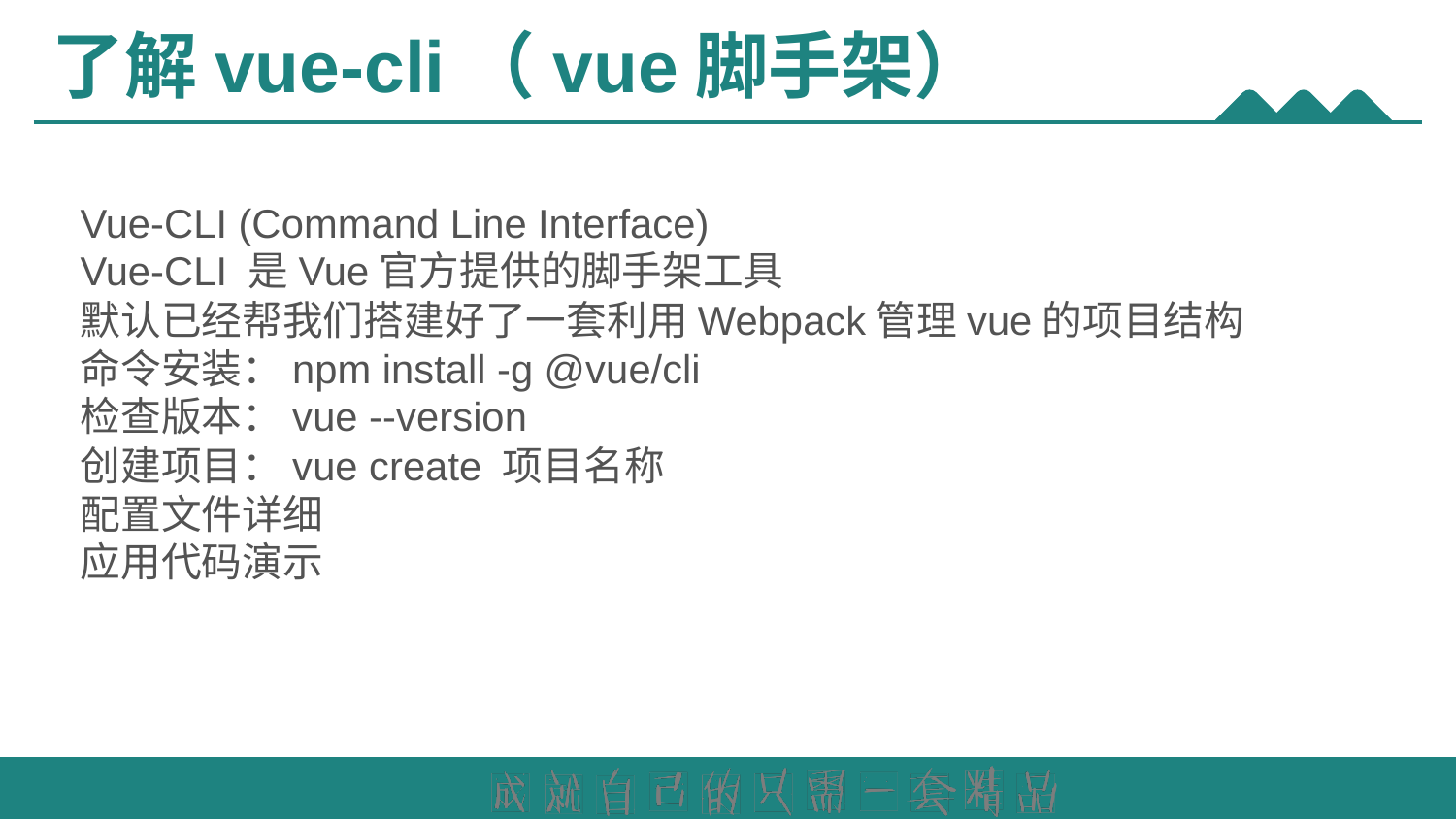

# 了解vue-cli（vue脚手架）
Vue-CLI (Command Line Interface)
Vue-CLI 是Vue官方提供的脚手架工具
默认已经帮我们搭建好了一套利用Webpack管理vue的项目结构
命令安装：npm install -g @vue/cli
检查版本：vue --version
创建项目：vue create 项目名称
配置文件详细
应用代码演示